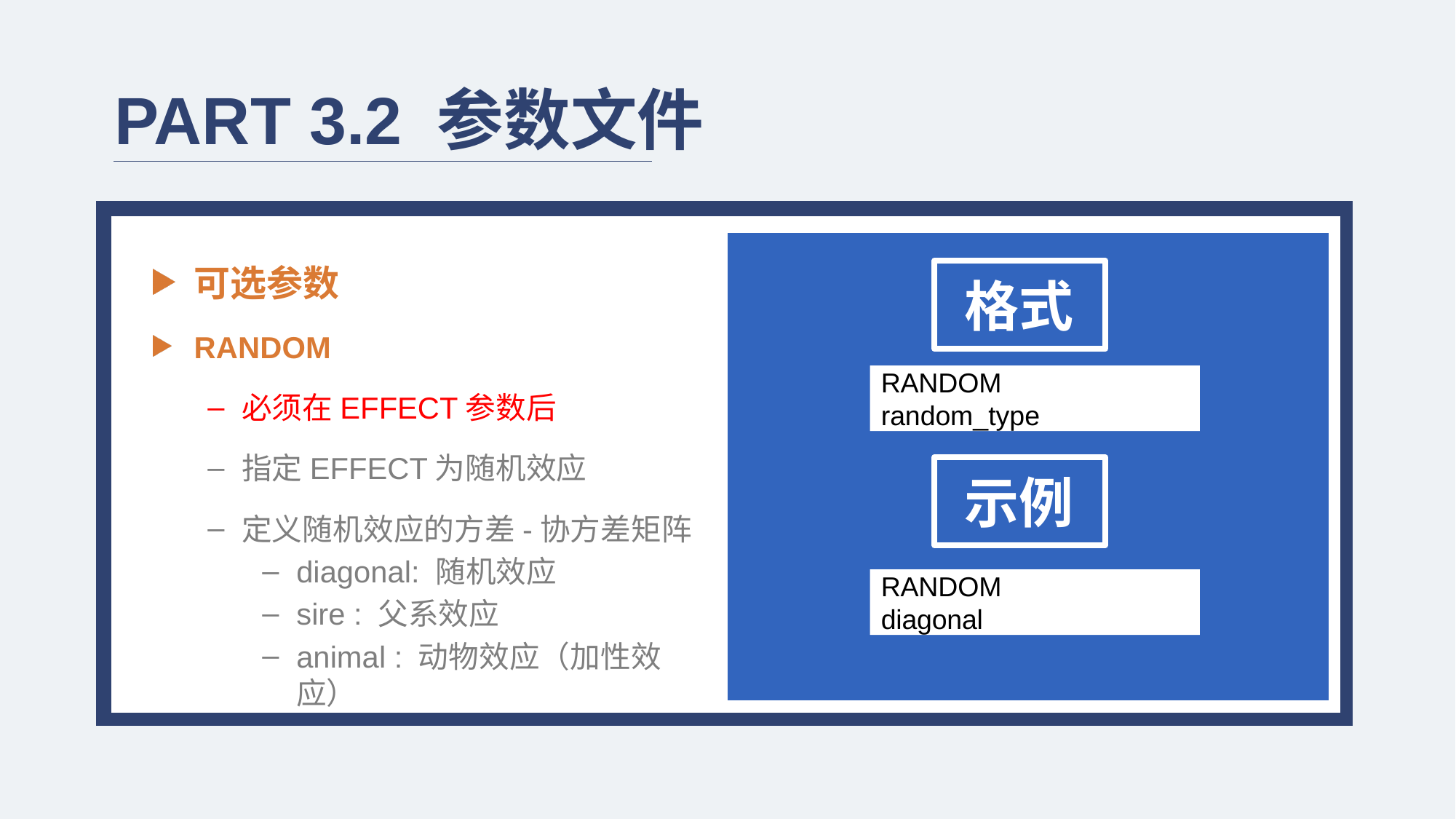

PART 3.2 参数文件

可选参数
RANDOM
必须在EFFECT参数后
指定EFFECT为随机效应
定义随机效应的方差-协方差矩阵
diagonal: 随机效应
sire : 父系效应
animal : 动物效应（加性效应）

格式
RANDOM
random_type

示例
RANDOM
diagonal